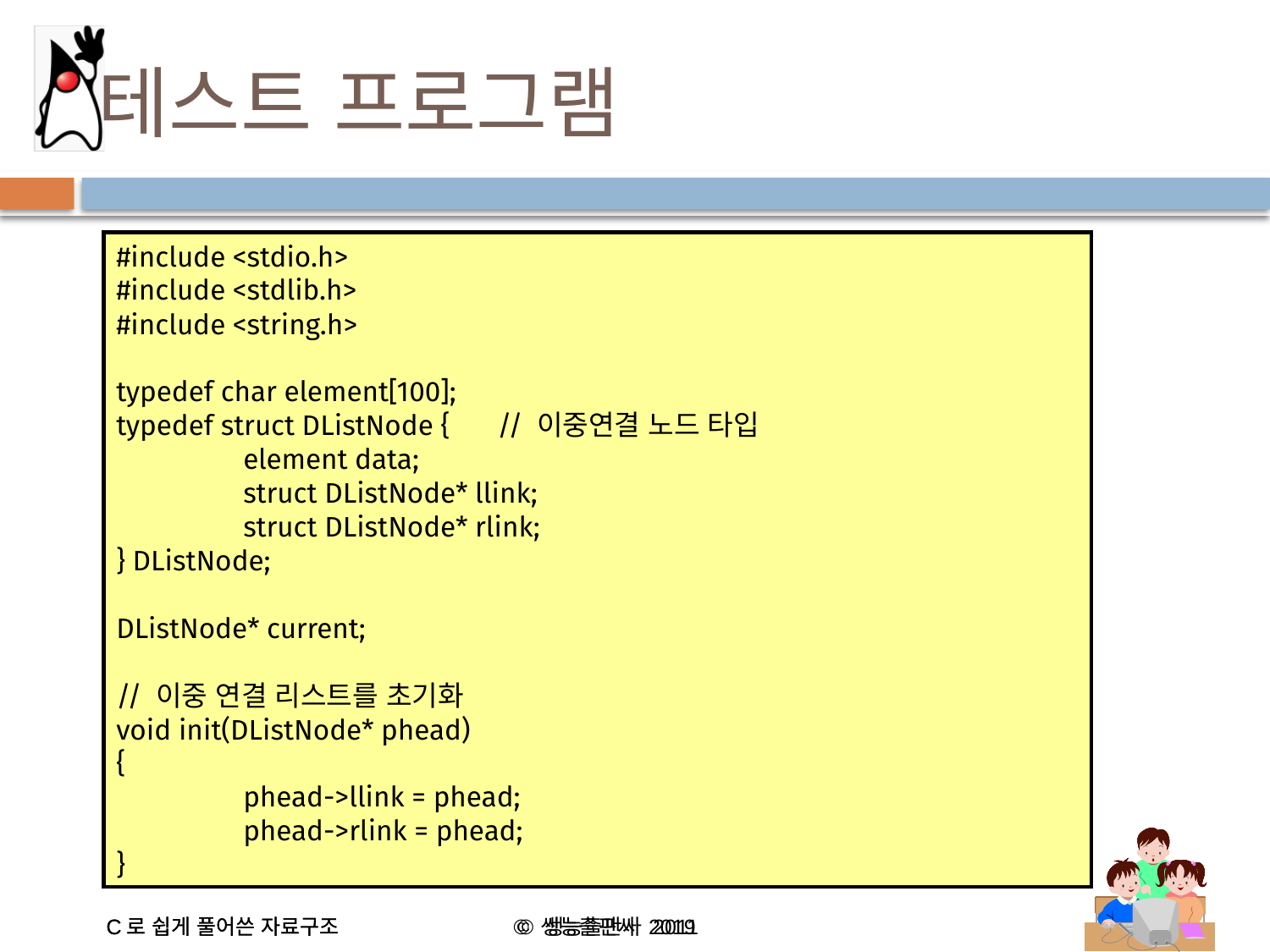

# 테스트 프로그램
#include <stdio.h>
#include <stdlib.h>
#include <string.h>

typedef char element[100];
typedef struct DListNode {	// 이중연결 노드 타입
	element data;
	struct DListNode* llink;
	struct DListNode* rlink;
} DListNode;

DListNode* current;

// 이중 연결 리스트를 초기화
void init(DListNode* phead)
{
	phead->llink = phead;
	phead->rlink = phead;
}